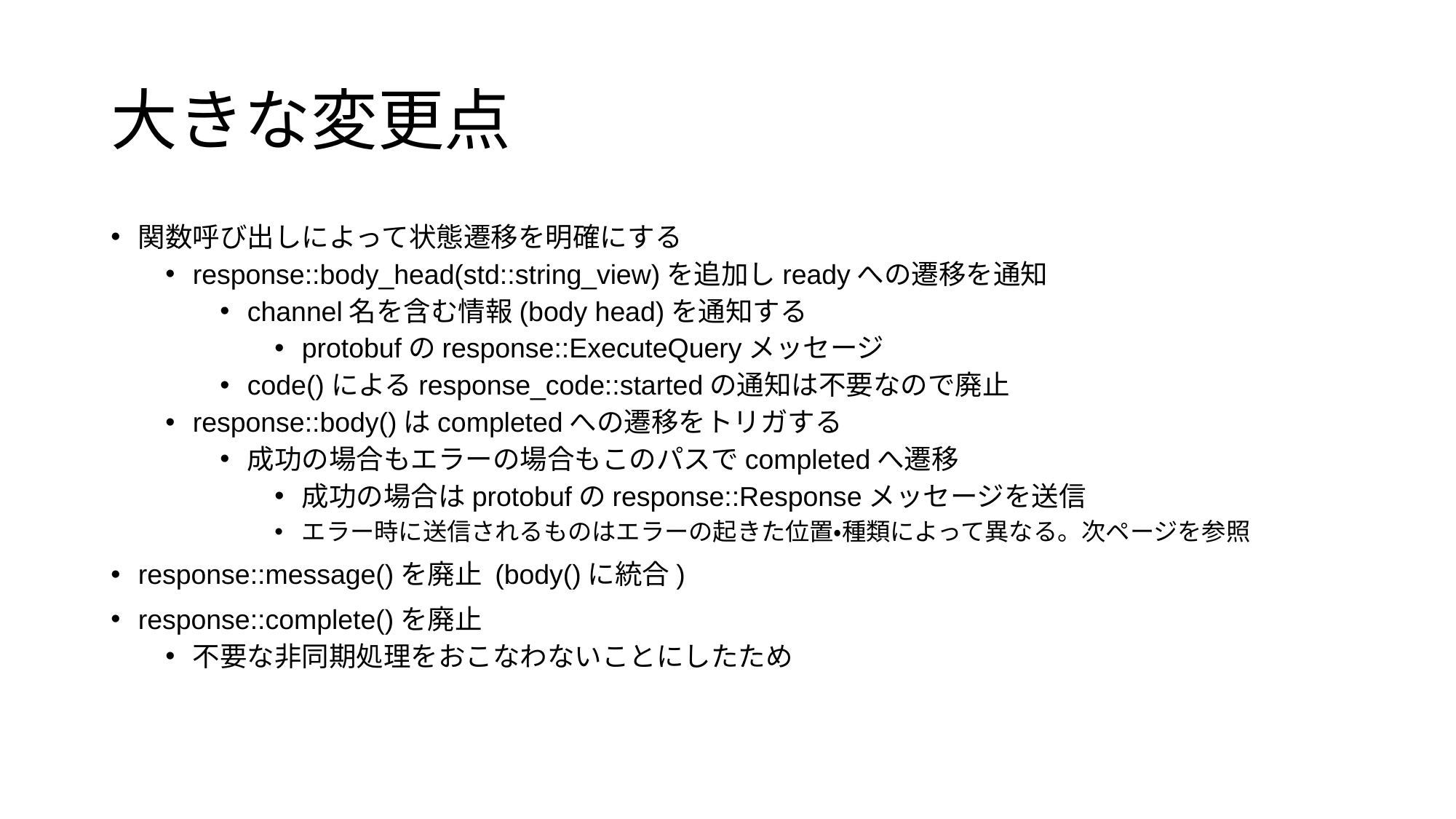

# 大きな変更点
関数呼び出しによって状態遷移を明確にする
response::body_head(std::string_view)を追加しreadyへの遷移を通知
channel名を含む情報(body head)を通知する
protobufのresponse::ExecuteQueryメッセージ
code()によるresponse_code::startedの通知は不要なので廃止
response::body()はcompletedへの遷移をトリガする
成功の場合もエラーの場合もこのパスでcompletedへ遷移
成功の場合はprotobufのresponse::Responseメッセージを送信
エラー時に送信されるものはエラーの起きた位置・種類によって異なる。次ページを参照
response::message()を廃止 (body()に統合)
response::complete()を廃止
不要な非同期処理をおこなわないことにしたため